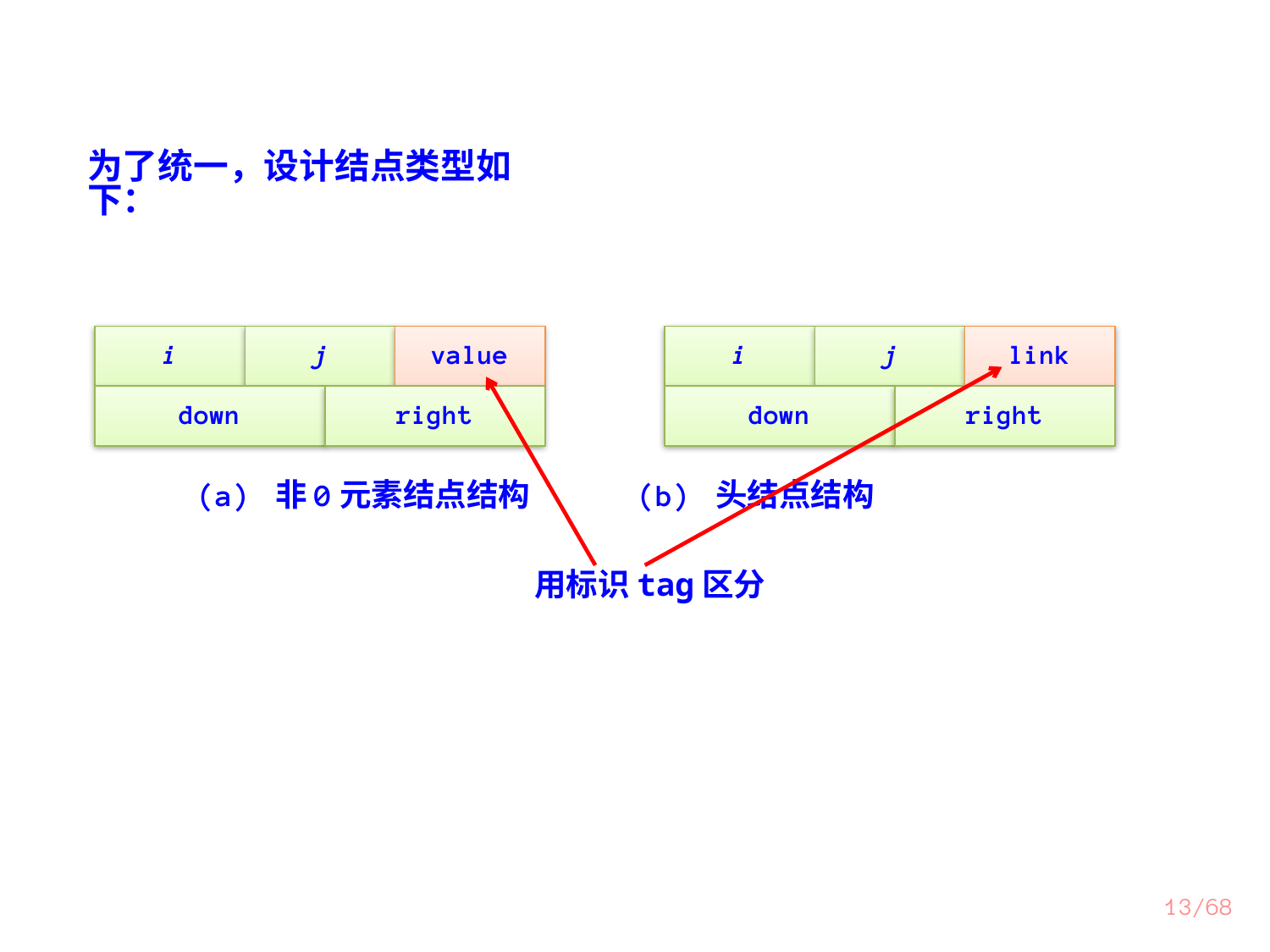

为了统一，设计结点类型如下：
i
j
value
i
j
link
用标识tag区分
down
right
down
right

 (a) 非0元素结点结构              (b) 头结点结构
13/68